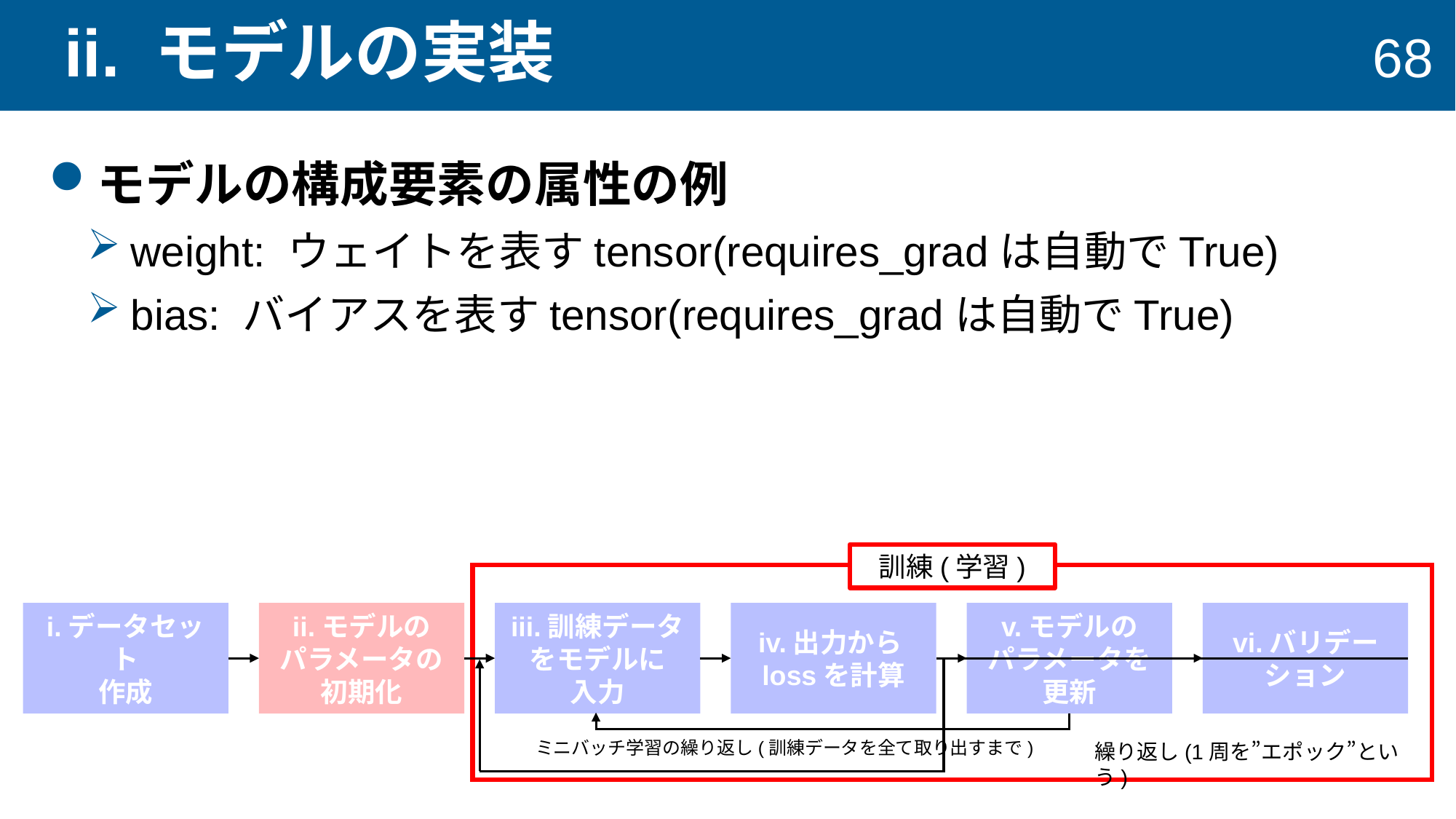

# ii. モデルの実装
68
モデルの構成要素の属性の例
weight: ウェイトを表すtensor(requires_gradは自動でTrue)
bias: バイアスを表すtensor(requires_gradは自動でTrue)

訓練(学習)

vi.バリデーション
iv.出力からlossを計算
v.モデルの
パラメータを更新
i.データセット
作成
ii.モデルの
パラメータの
初期化
iii.訓練データ
をモデルに
入力
繰り返し(1周を”エポック”という)
ミニバッチ学習の繰り返し(訓練データを全て取り出すまで)